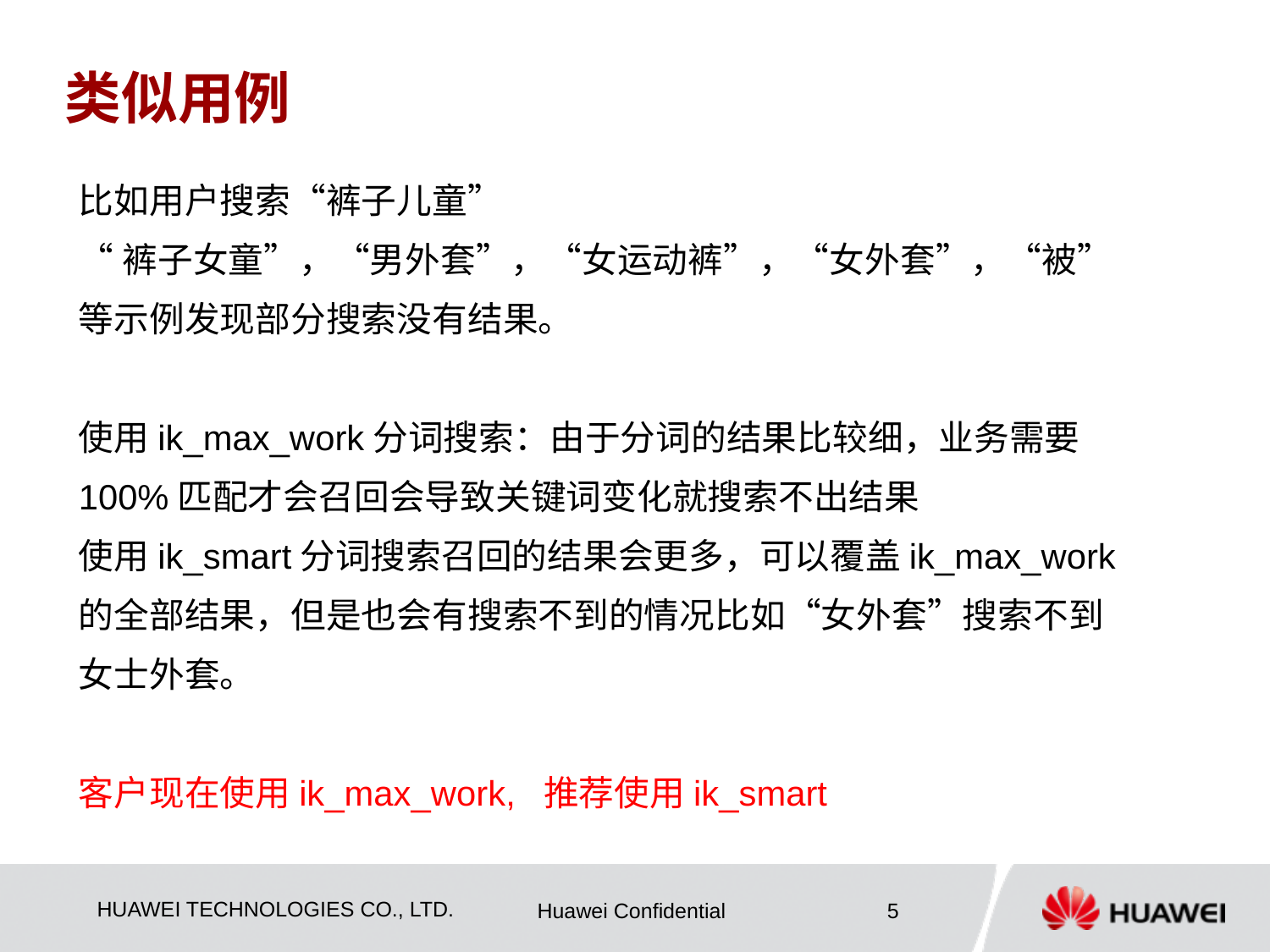

# 类似用例
比如用户搜索“裤子儿童”
“裤子女童”，“男外套”，“女运动裤”，“女外套”，“被”等示例发现部分搜索没有结果。

使用ik_max_work分词搜索：由于分词的结果比较细，业务需要100%匹配才会召回会导致关键词变化就搜索不出结果
使用ik_smart分词搜索召回的结果会更多，可以覆盖ik_max_work的全部结果，但是也会有搜索不到的情况比如“女外套”搜索不到女士外套。

客户现在使用ik_max_work,  推荐使用ik_smart